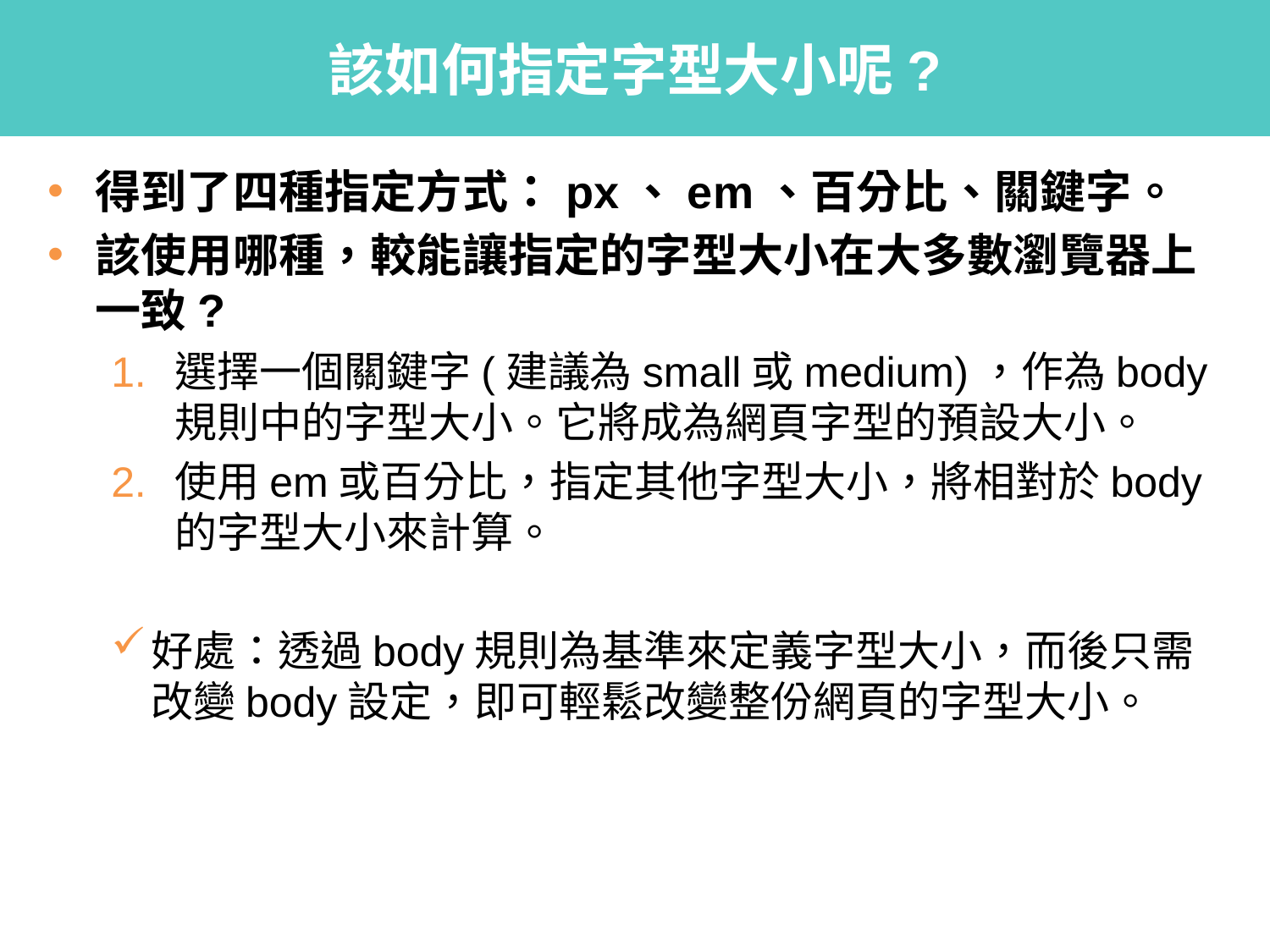

# 該如何指定字型大小呢?
得到了四種指定方式：px、em、百分比、關鍵字。
該使用哪種，較能讓指定的字型大小在大多數瀏覽器上一致?
選擇一個關鍵字(建議為small或medium)，作為body規則中的字型大小。它將成為網頁字型的預設大小。
使用em或百分比，指定其他字型大小，將相對於body的字型大小來計算。

好處：透過body規則為基準來定義字型大小，而後只需改變body設定，即可輕鬆改變整份網頁的字型大小。